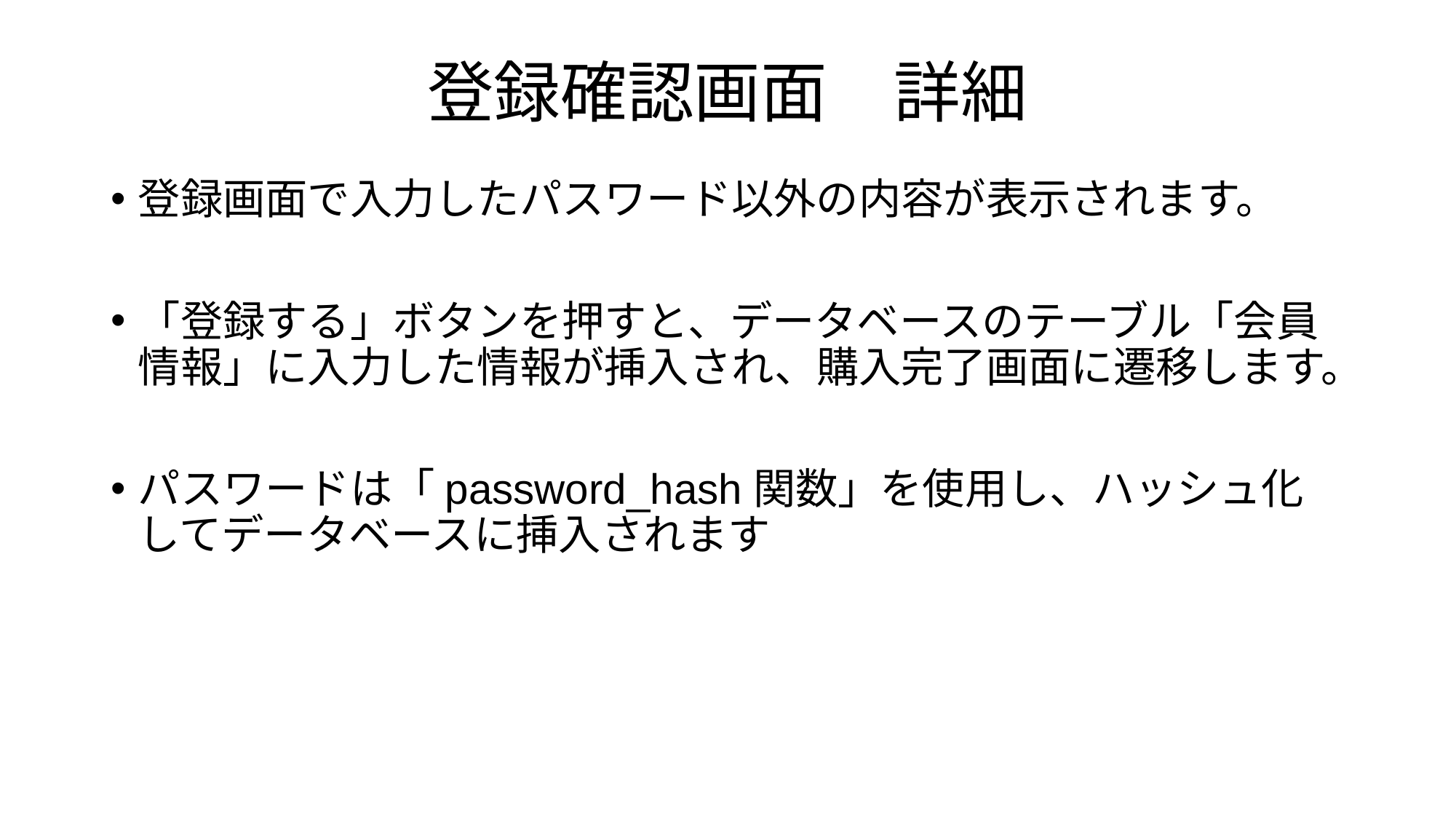

# 登録確認画面　詳細
登録画面で入力したパスワード以外の内容が表示されます。

「登録する」ボタンを押すと、データベースのテーブル「会員情報」に入力した情報が挿入され、購入完了画面に遷移します。

パスワードは「password_hash関数」を使用し、ハッシュ化してデータベースに挿入されます